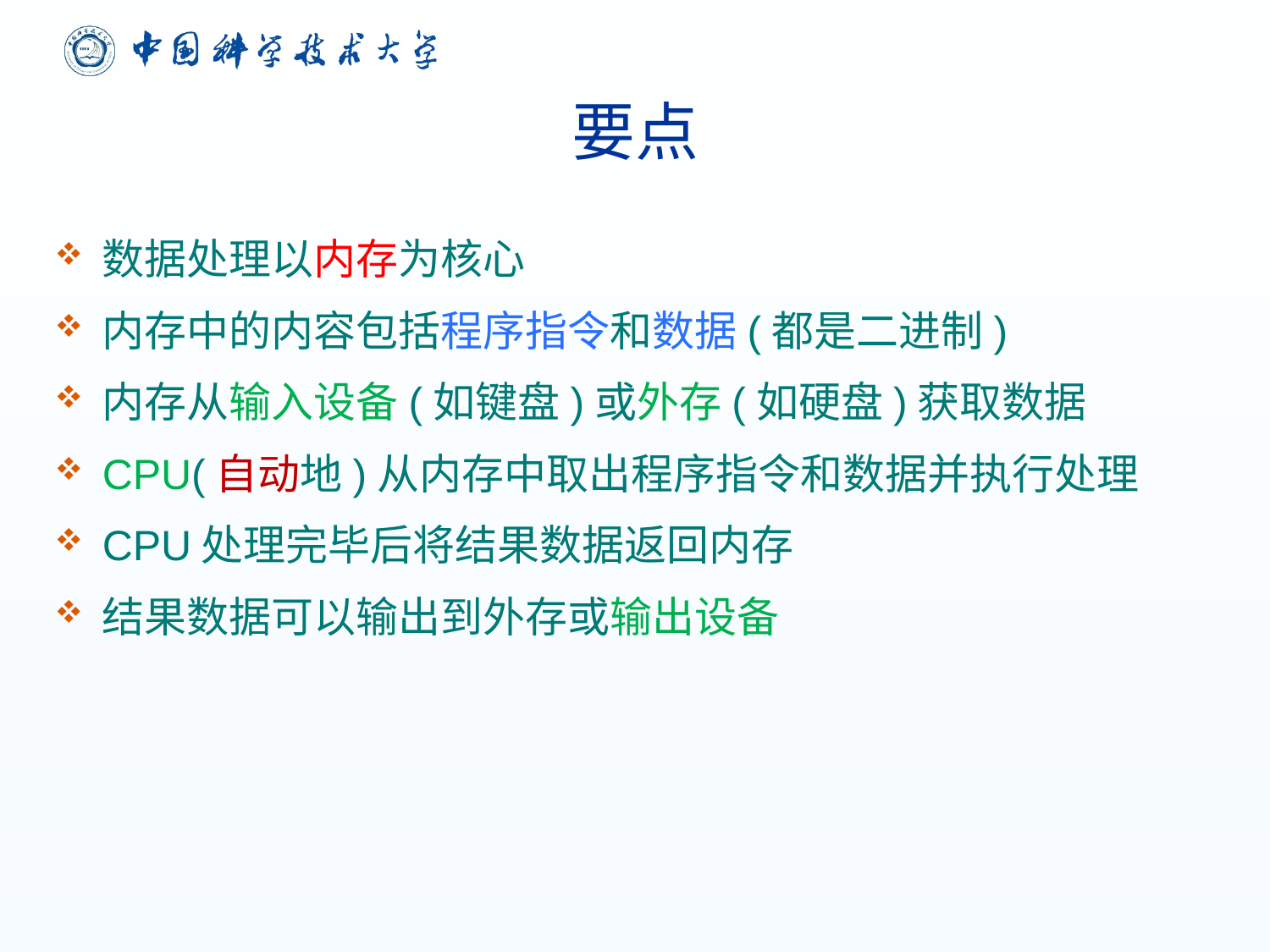

# 要点
数据处理以内存为核心
内存中的内容包括程序指令和数据(都是二进制)
内存从输入设备(如键盘)或外存(如硬盘)获取数据
CPU(自动地)从内存中取出程序指令和数据并执行处理
CPU处理完毕后将结果数据返回内存
结果数据可以输出到外存或输出设备